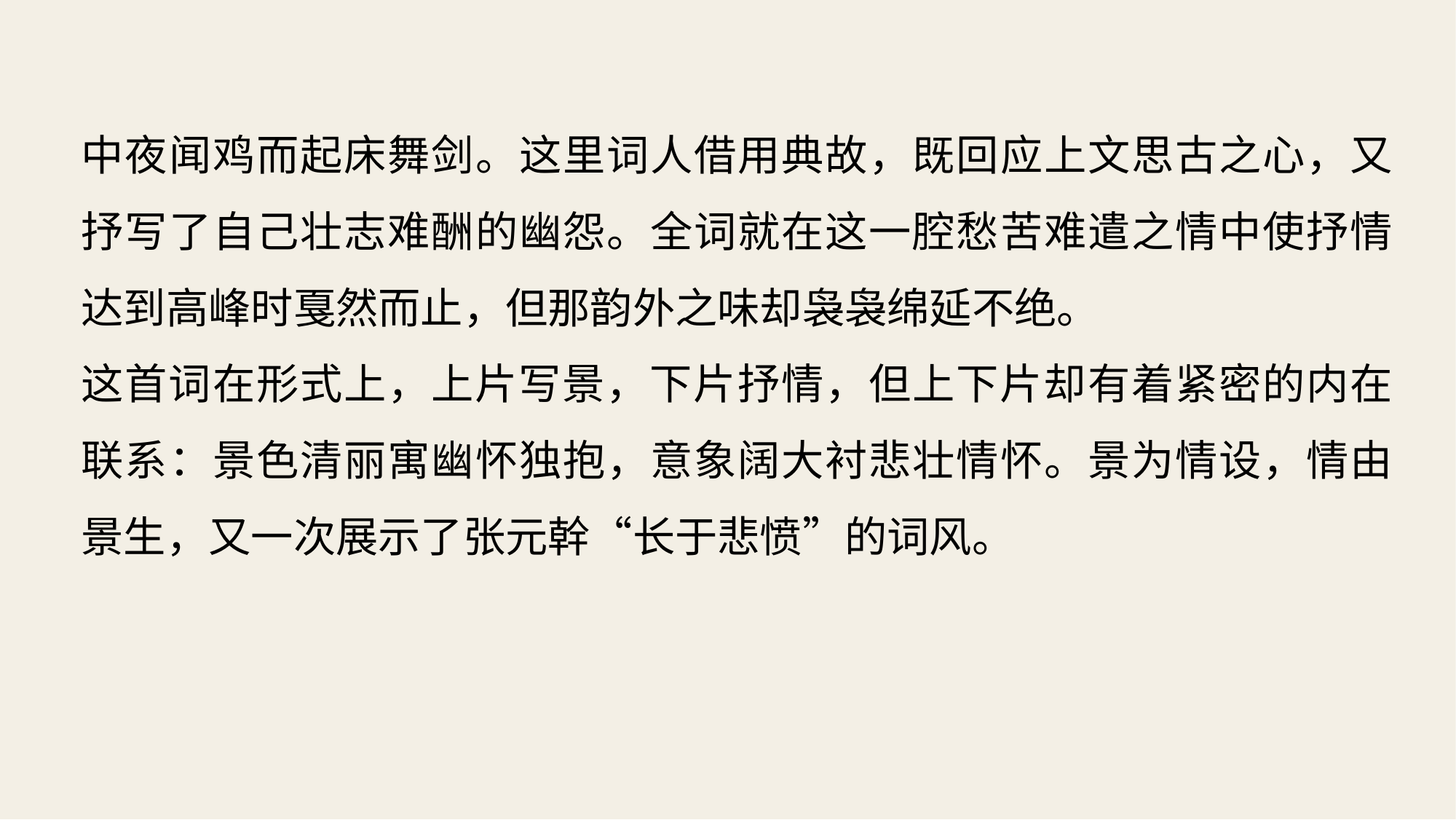

中夜闻鸡而起床舞剑。这里词人借用典故，既回应上文思古之心，又抒写了自己壮志难酬的幽怨。全词就在这一腔愁苦难遣之情中使抒情达到高峰时戛然而止，但那韵外之味却袅袅绵延不绝。
这首词在形式上，上片写景，下片抒情，但上下片却有着紧密的内在联系：景色清丽寓幽怀独抱，意象阔大衬悲壮情怀。景为情设，情由景生，又一次展示了张元幹“长于悲愤”的词风。